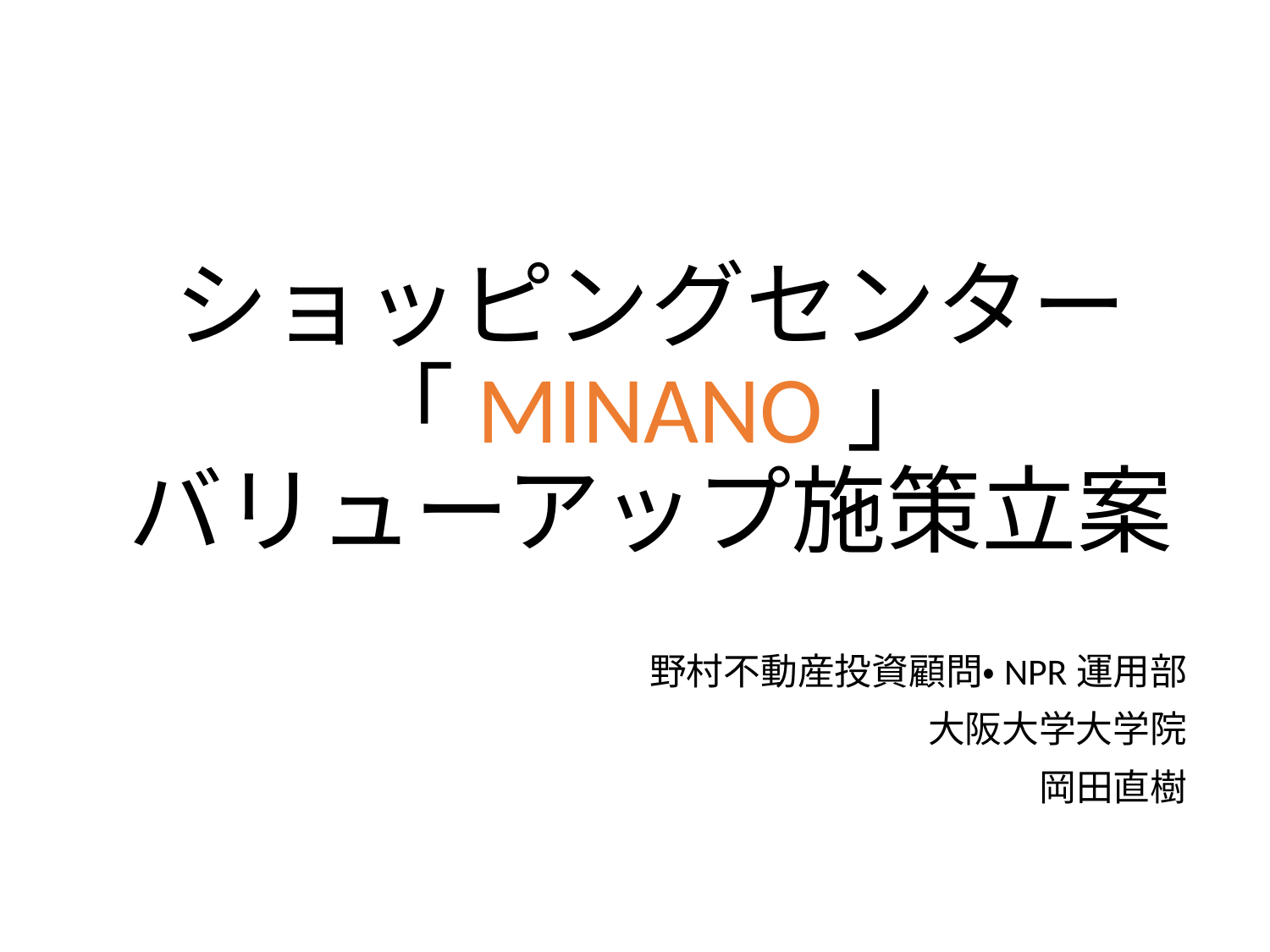

# ショッピングセンター「MINANO」 バリューアップ施策立案
野村不動産投資顧問・NPR運用部
大阪大学大学院
岡田直樹